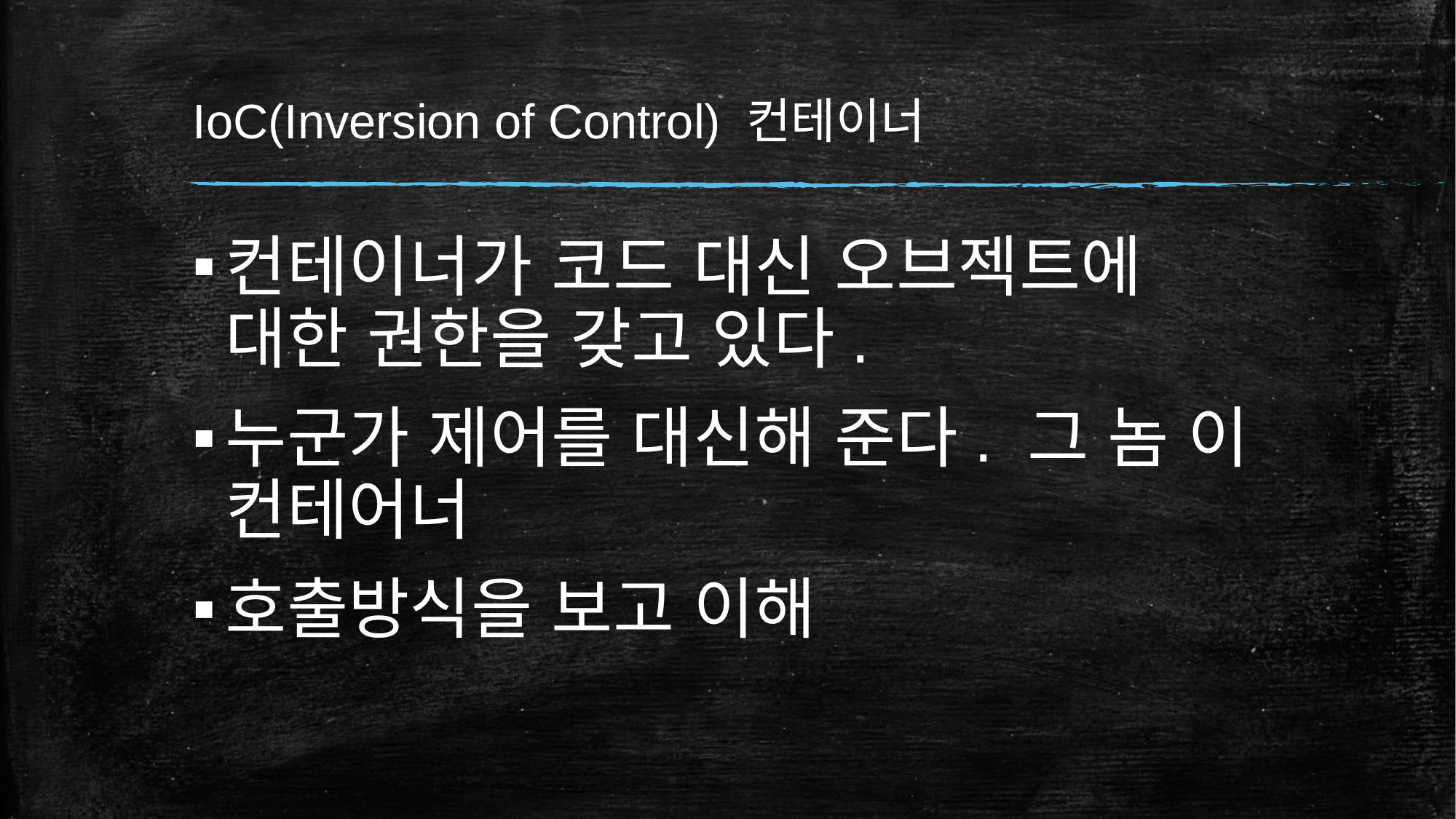

# IoC(Inversion of Control) 컨테이너
컨테이너가 코드 대신 오브젝트에 대한 권한을 갖고 있다.
누군가 제어를 대신해 준다. 그 놈 이 컨테어너
호출방식을 보고 이해